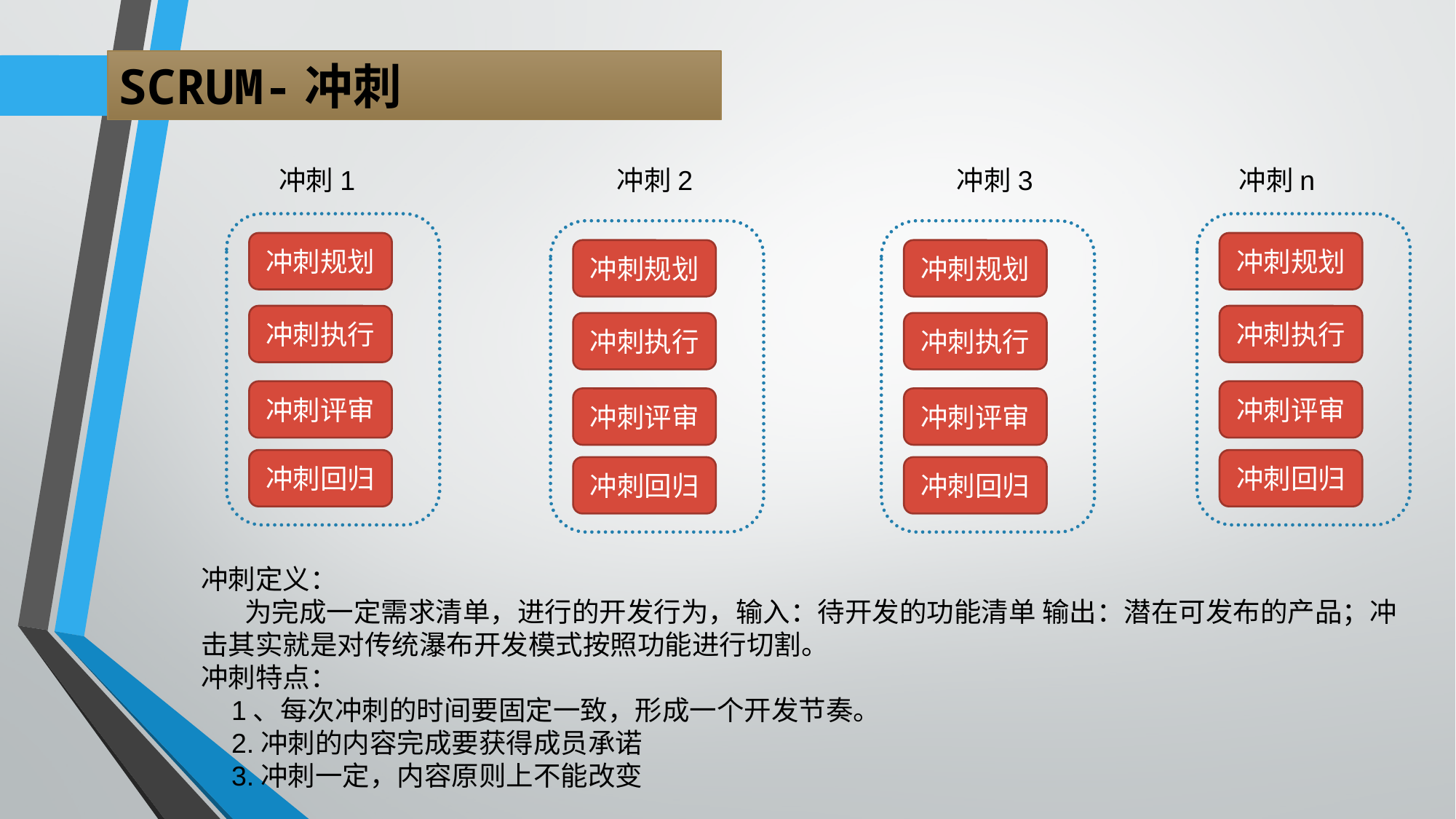

SCRUM-冲刺

冲刺1
冲刺2
冲刺3
冲刺n

冲刺规划
冲刺执行
冲刺评审
冲刺回归

冲刺规划
冲刺执行
冲刺评审
冲刺回归

冲刺规划
冲刺执行
冲刺评审
冲刺回归

冲刺规划
冲刺执行
冲刺评审
冲刺回归
冲刺定义：
      为完成一定需求清单，进行的开发行为，输入：待开发的功能清单 输出：潜在可发布的产品；冲击其实就是对传统瀑布开发模式按照功能进行切割。
冲刺特点：
    1、每次冲刺的时间要固定一致，形成一个开发节奏。
    2.冲刺的内容完成要获得成员承诺
    3.冲刺一定，内容原则上不能改变